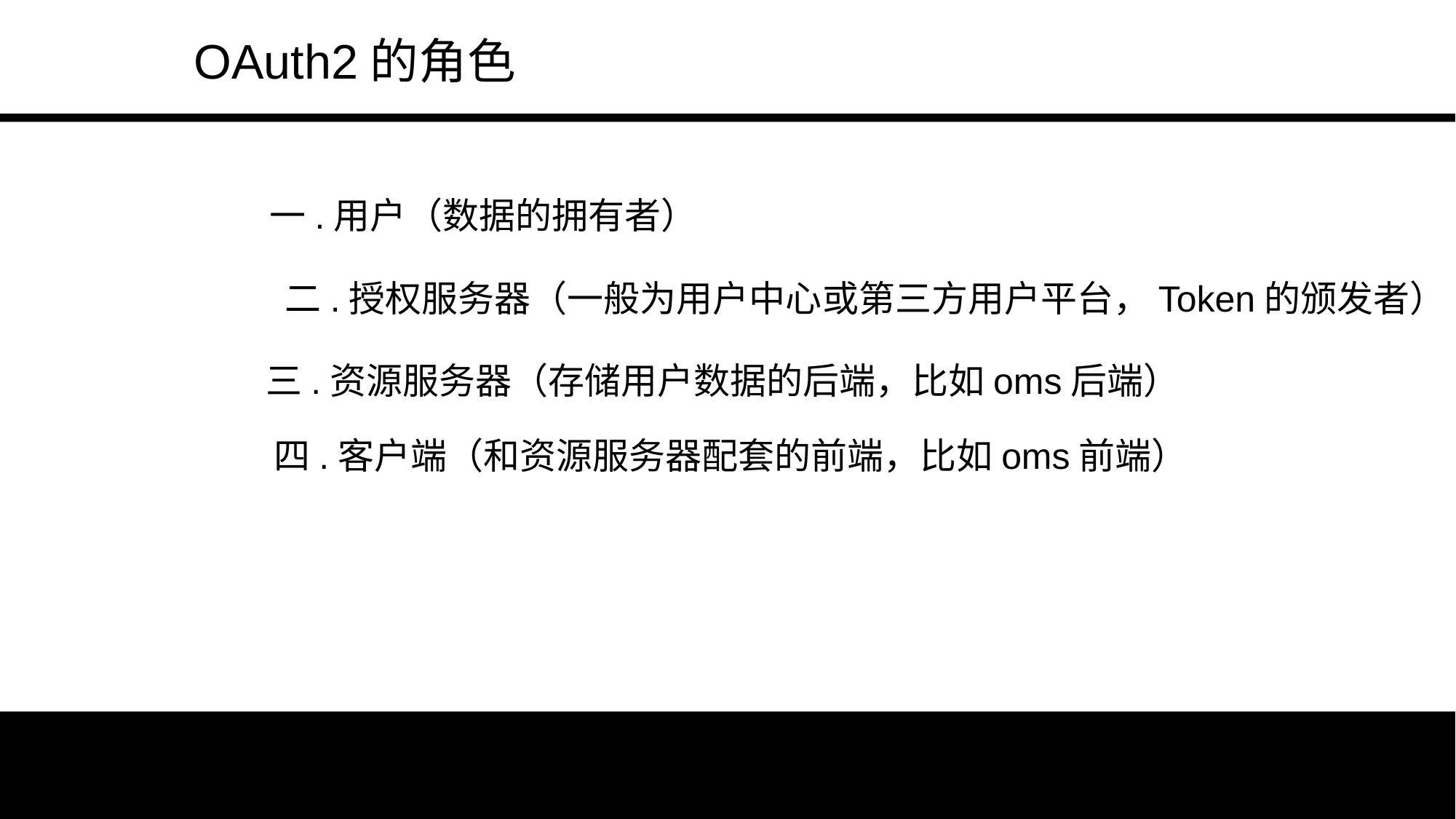

OAuth2的角色

一.用户（数据的拥有者）
二.授权服务器（一般为用户中心或第三方用户平台，Token的颁发者）
三.资源服务器（存储用户数据的后端，比如oms后端）
四.客户端（和资源服务器配套的前端，比如oms前端）